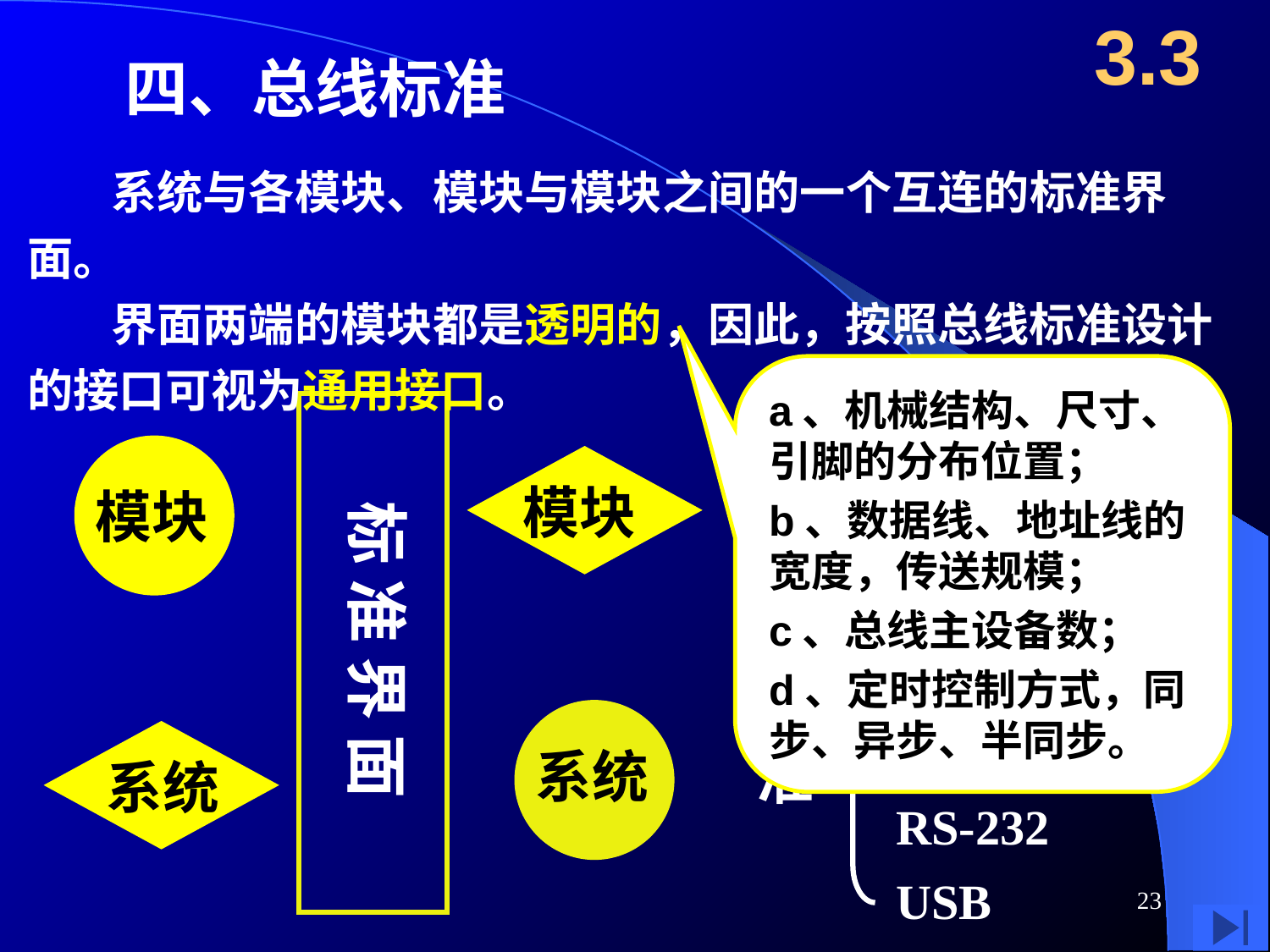

3.3
 四、总线标准
       系统与各模块、模块与模块之间的一个互连的标准界面。
       界面两端的模块都是透明的，因此，按照总线标准设计的接口可视为通用接口。
a、机械结构、尺寸、引脚的分布位置；
b、数据线、地址线的宽度，传送规模；
c、总线主设备数；
d、定时控制方式，同步、异步、半同步。

标 准 界 面
ISA
EISA
VESA(LV-BUS)
PCI
AGP
RS-232
USB

模块

模块

总
线
标
准

系统

系统
23